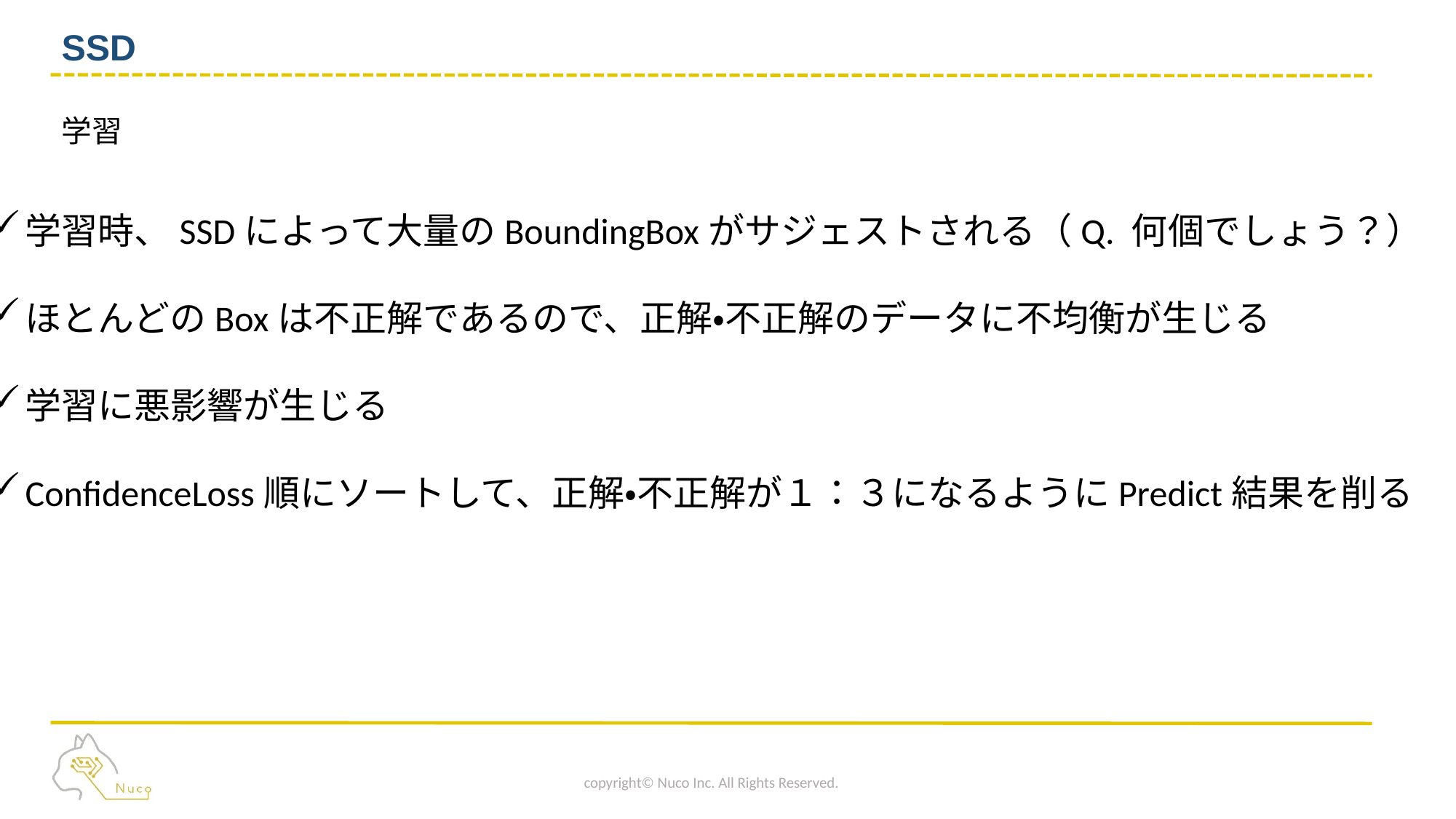

# SSD
学習
学習時、SSDによって大量のBoundingBoxがサジェストされる（Q. 何個でしょう？）
ほとんどのBoxは不正解であるので、正解・不正解のデータに不均衡が生じる
学習に悪影響が生じる
ConfidenceLoss順にソートして、正解・不正解が１：３になるようにPredict結果を削る